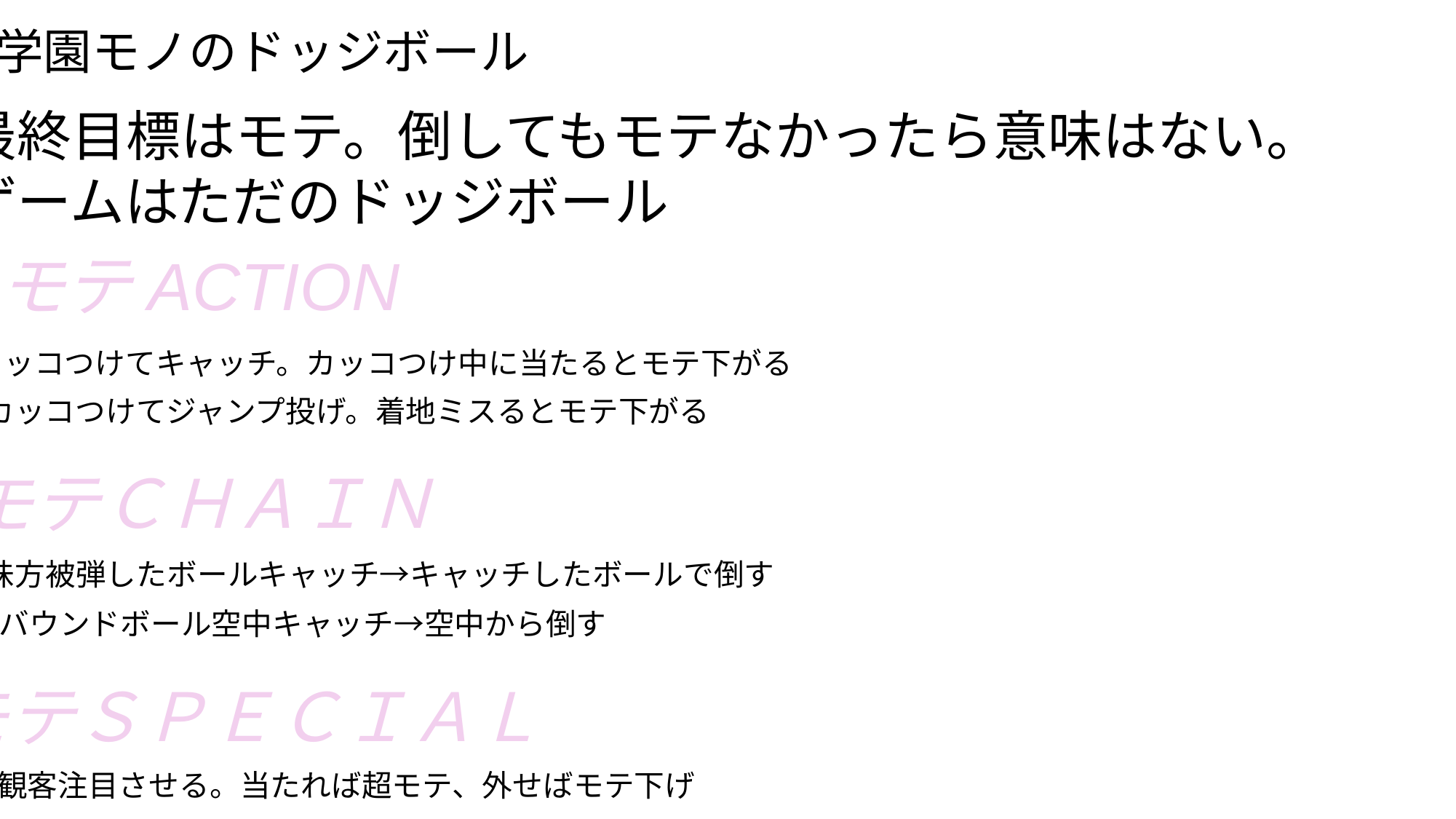

学園モノのドッジボール
最終目標はモテ。倒してもモテなかったら意味はない。
ゲームはただのドッジボール
モテACTION
カッコつけてキャッチ。カッコつけ中に当たるとモテ下がる
カッコつけてジャンプ投げ。着地ミスるとモテ下がる
モテＣＨＡＩＮ
味方被弾したボールキャッチ→キャッチしたボールで倒す
バウンドボール空中キャッチ→空中から倒す
モテＳＰＥＣＩＡＬ
観客注目させる。当たれば超モテ、外せばモテ下げ